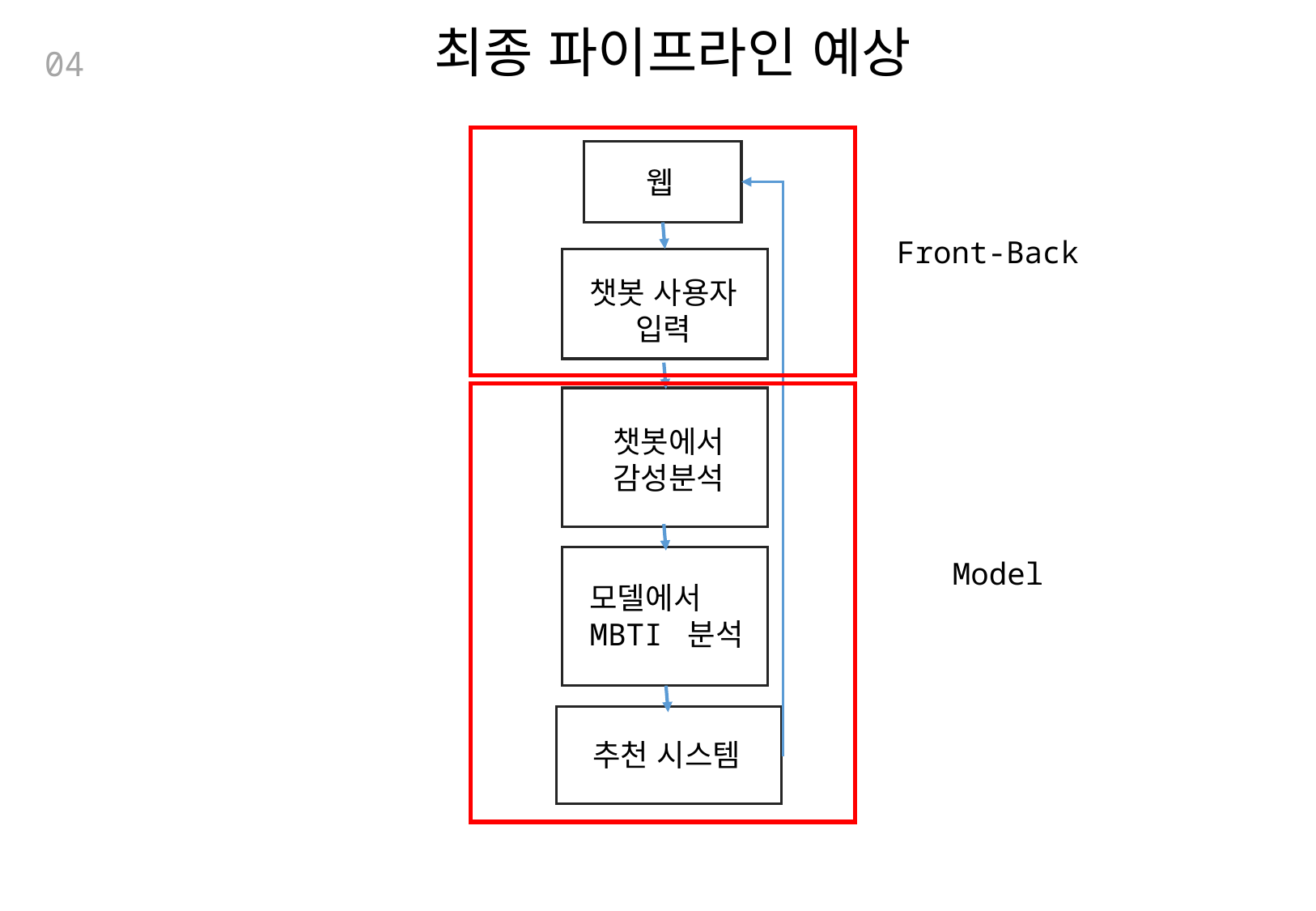

최종 파이프라인 예상
04

웹
Transformer
Front-Back

챗봇 사용자
입력

챗봇에서
감성분석

모델에서
MBTI 분석
Model

추천 시스템